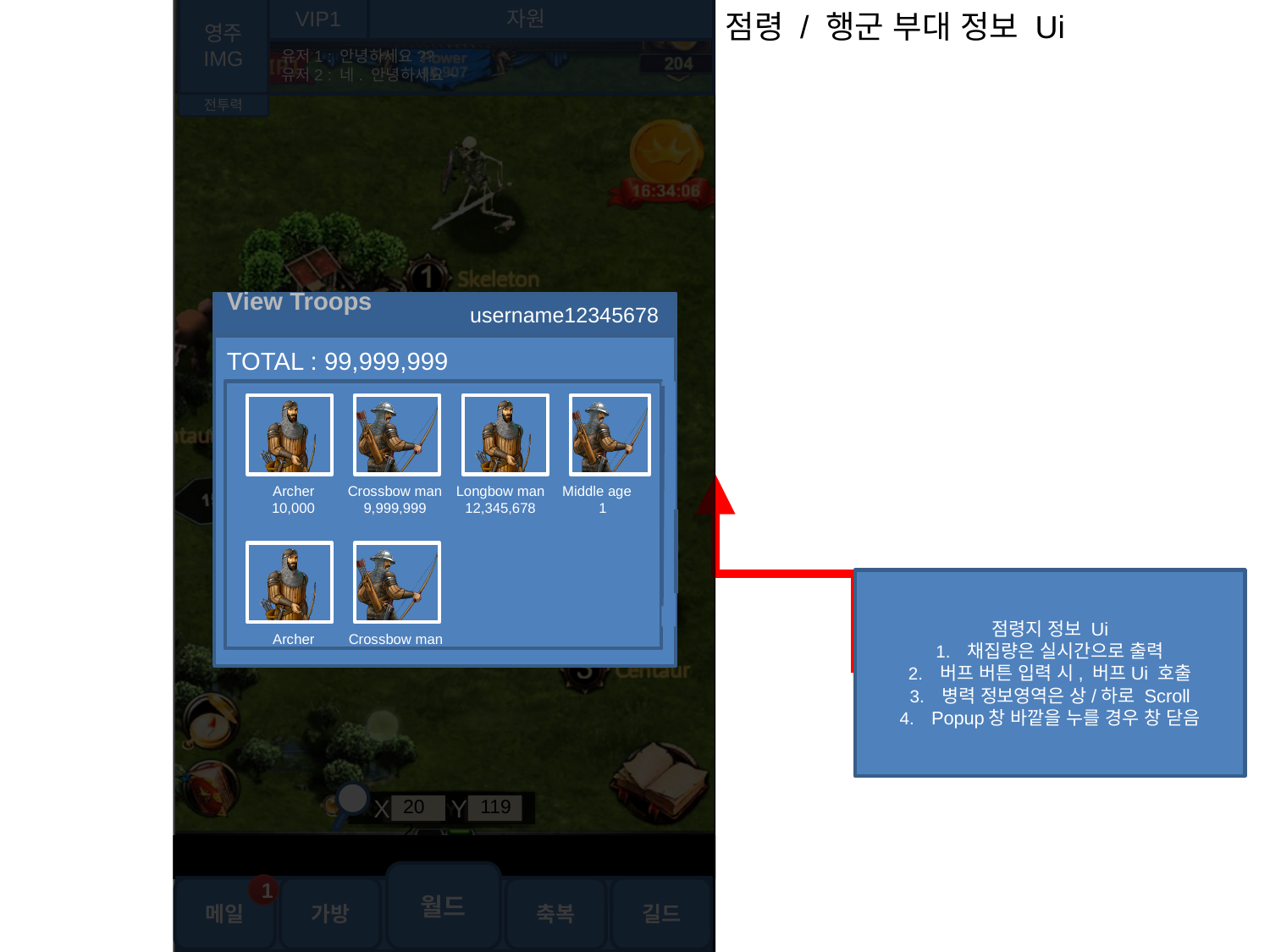

점령 / 행군 부대 정보 Ui

영주
IMG
VIP1
자원
유저1 : 안녕하세요??
유저2 : 네. 안녕하세요~
전투력
username12345678

View Troops
TOTAL : 99,999,999

Crossbow man
9,999,999
Longbow man
12,345,678
Middle age
1
Archer
10,000

점령지 정보 Ui
채집량은 실시간으로 출력
버프 버튼 입력 시, 버프Ui 호출
병력 정보영역은 상/하로 Scroll
Popup창 바깥을 누를 경우 창 닫음
Archer
Crossbow man

X
Y
202
119

월드
Get Oracle
Now !
1
메일

가방
축복
길드